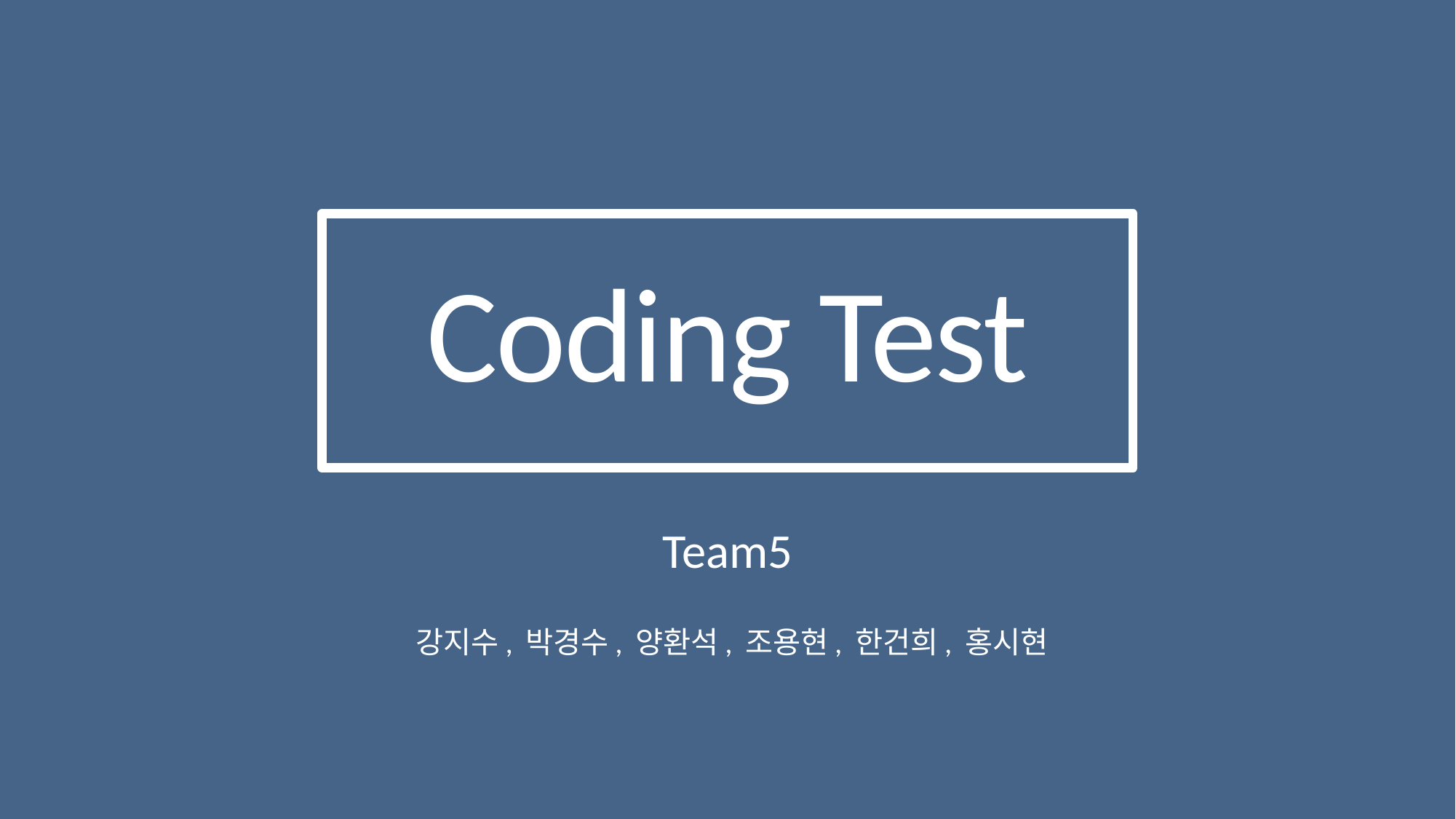

Coding Test
Team5
강지수, 박경수, 양환석, 조용현, 한건희, 홍시현